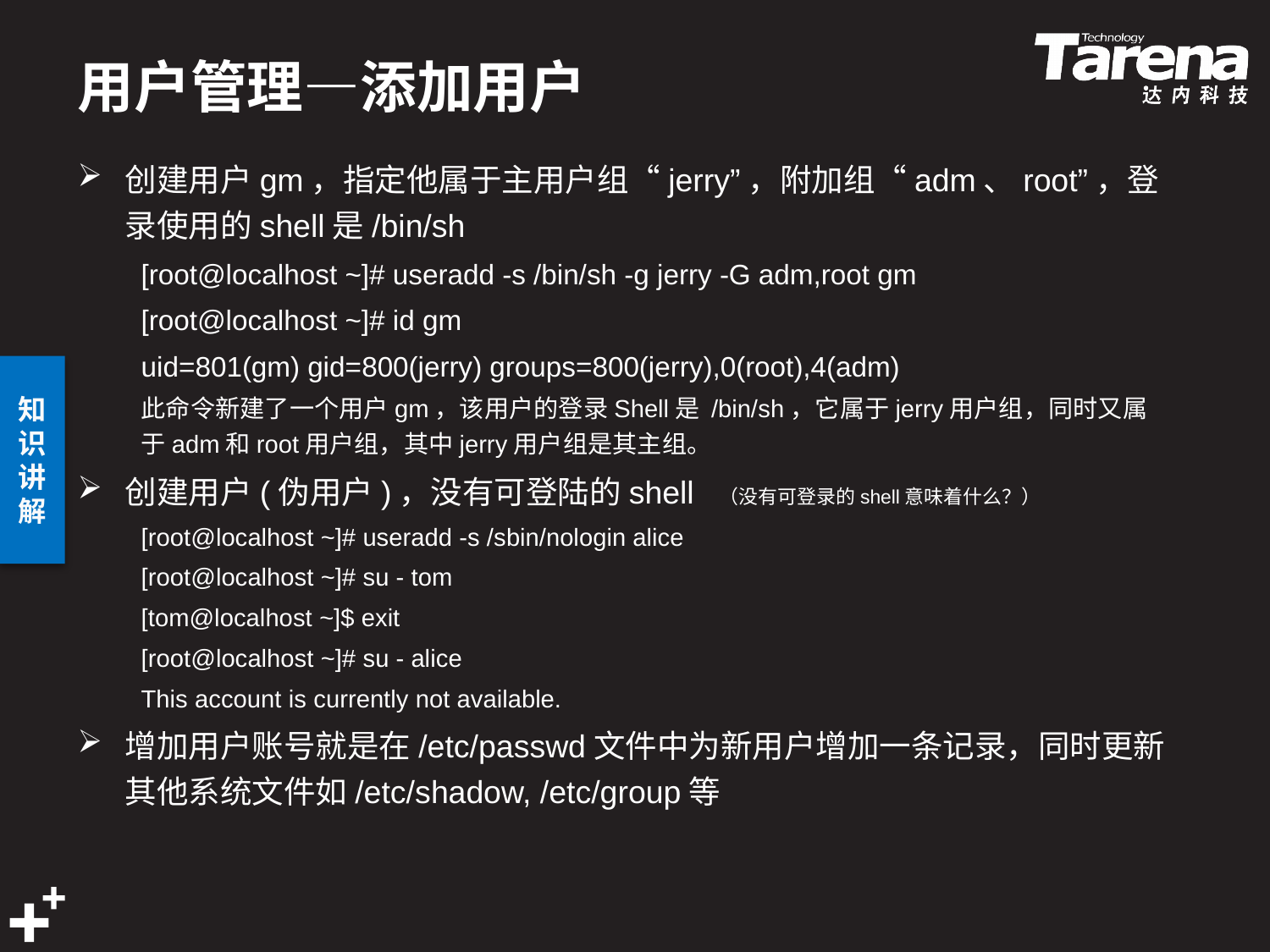

# 用户管理—添加用户
创建用户gm，指定他属于主用户组“jerry”，附加组“adm、root”，登录使用的shell是/bin/sh
[root@localhost ~]# useradd -s /bin/sh -g jerry -G adm,root gm
[root@localhost ~]# id gm
uid=801(gm) gid=800(jerry) groups=800(jerry),0(root),4(adm)
此命令新建了一个用户gm，该用户的登录Shell是 /bin/sh，它属于jerry用户组，同时又属于adm和root用户组，其中jerry用户组是其主组。
创建用户(伪用户)，没有可登陆的shell  （没有可登录的shell意味着什么？）
[root@localhost ~]# useradd -s /sbin/nologin alice
[root@localhost ~]# su - tom
[tom@localhost ~]$ exit
[root@localhost ~]# su - alice
This account is currently not available.
增加用户账号就是在/etc/passwd文件中为新用户增加一条记录，同时更新其他系统文件如/etc/shadow, /etc/group等